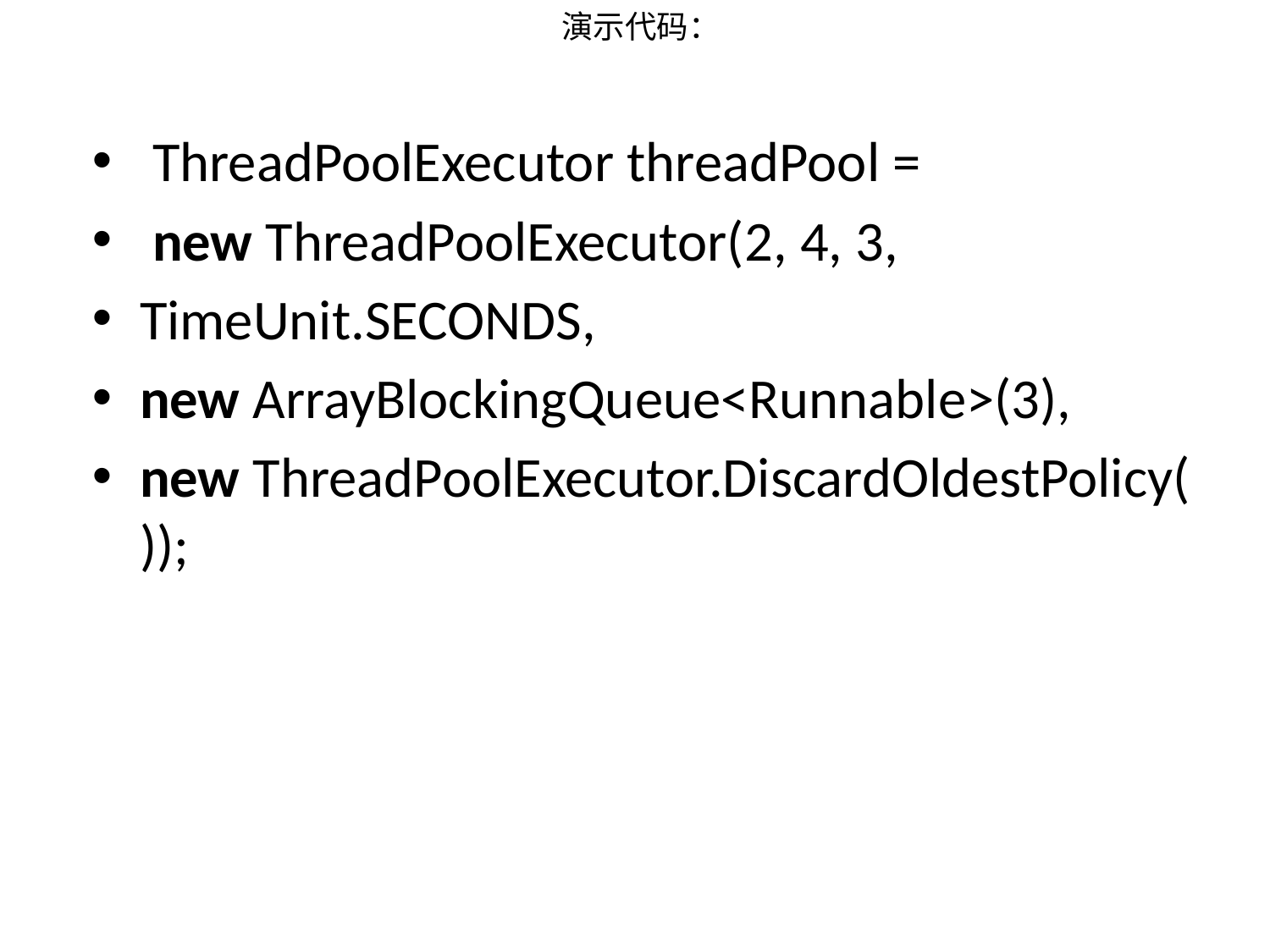

# 演示代码：
 ThreadPoolExecutor threadPool =
 new ThreadPoolExecutor(2, 4, 3,
TimeUnit.SECONDS,
new ArrayBlockingQueue<Runnable>(3),
new ThreadPoolExecutor.DiscardOldestPolicy());